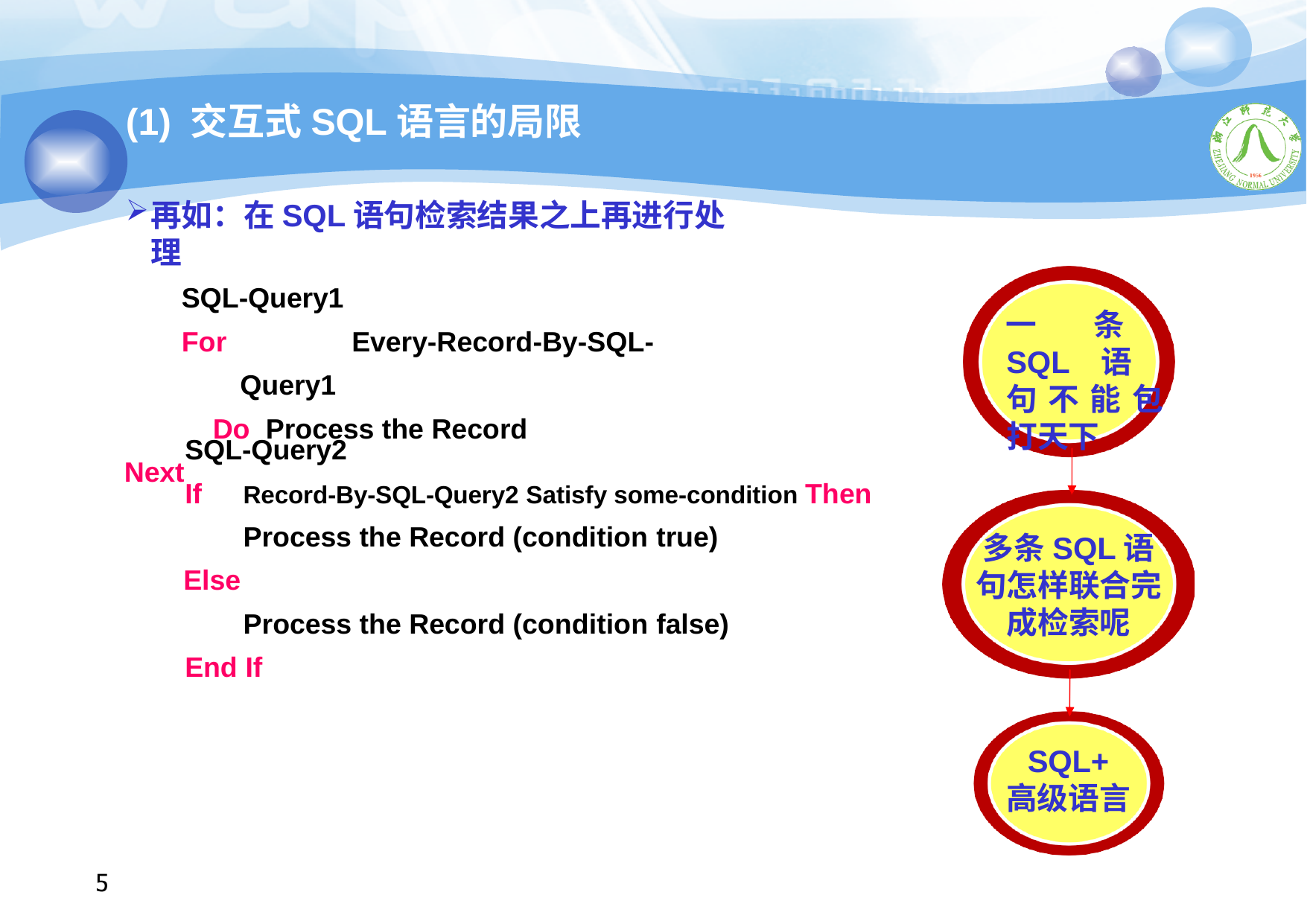

(1) 交互式SQL语言的局限
再如：在SQL语句检索结果之上再进行处理
SQL-Query1
For		Every-Record-By-SQL-Query1
    Do  Process the Record
Next

一条SQL 语句不能包 打天下
SQL-Query2
If	Record-By-SQL-Query2 Satisfy some-condition Then  Process the Record (condition true)
Else
Process the Record (condition false)  End If
多条SQL语 句怎样联合完 成检索呢
SQL+
高级语言
5